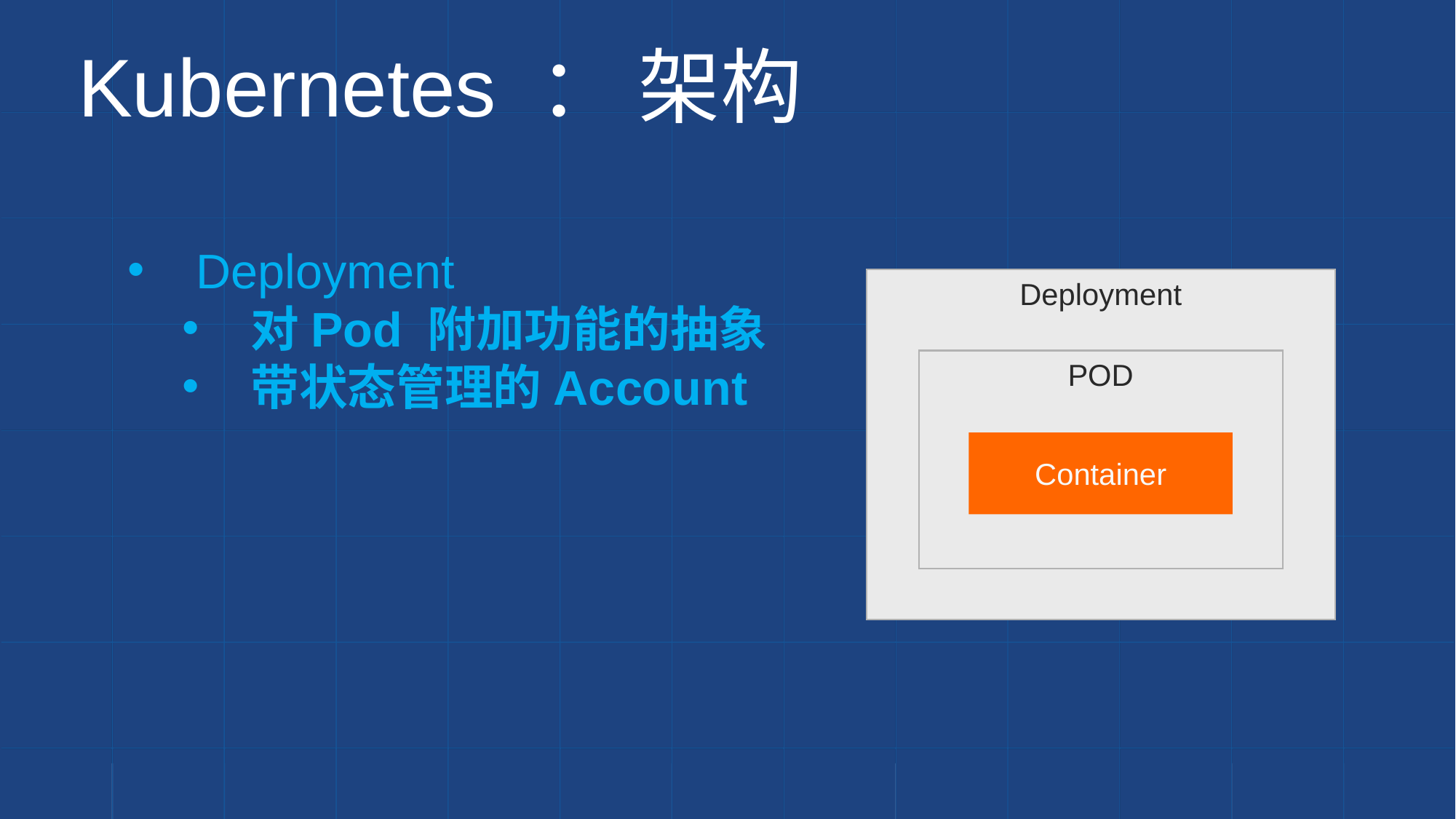

# Kubernetes ： 架构
Deployment
对Pod 附加功能的抽象
带状态管理的Account
Deployment
POD
Container